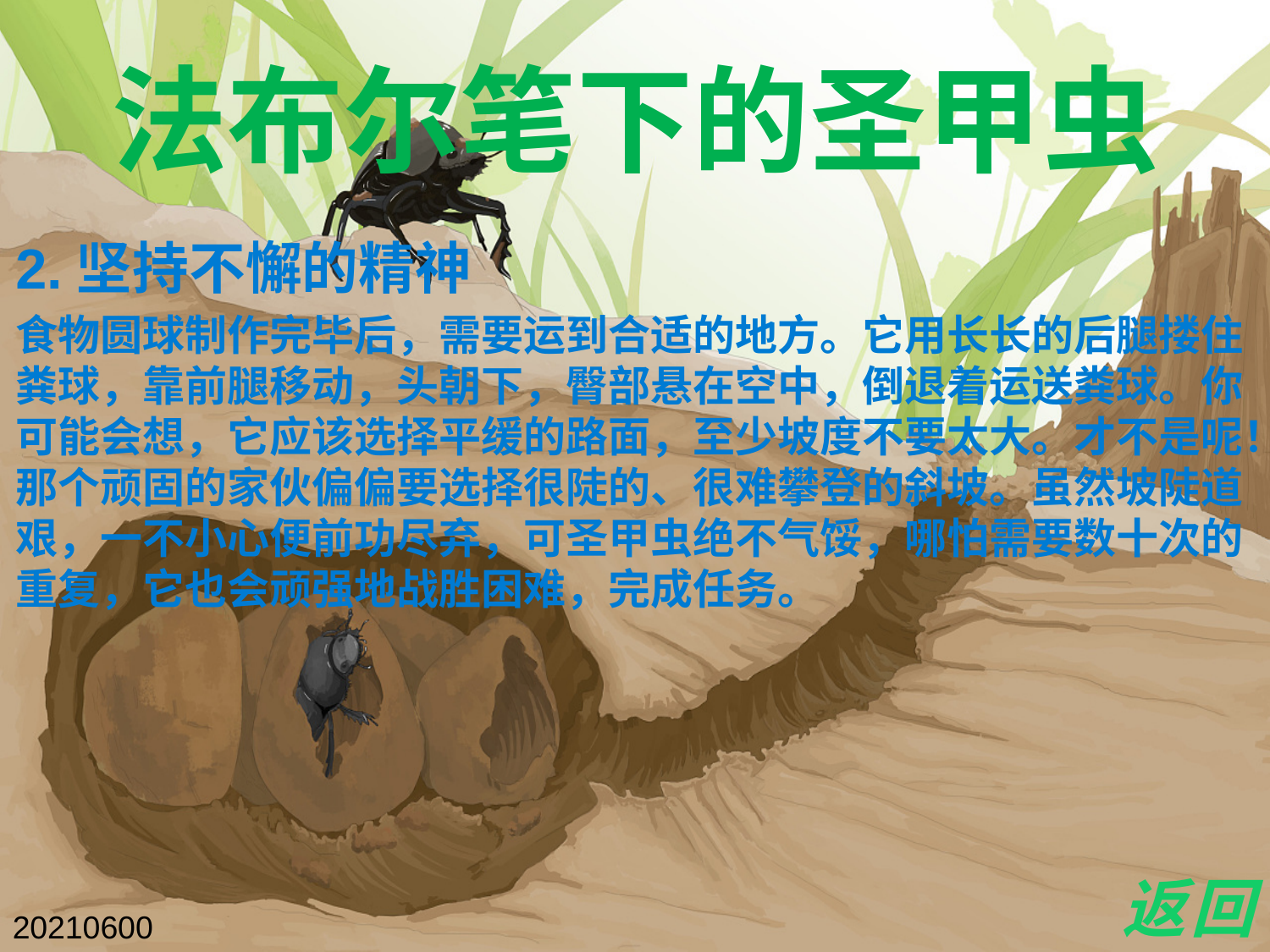

# 法布尔笔下的圣甲虫
2.坚持不懈的精神
食物圆球制作完毕后，需要运到合适的地方。它用长长的后腿搂住粪球，靠前腿移动，头朝下，臀部悬在空中，倒退着运送粪球。你可能会想，它应该选择平缓的路面，至少坡度不要太大。才不是呢！那个顽固的家伙偏偏要选择很陡的、很难攀登的斜坡。虽然坡陡道艰，一不小心便前功尽弃，可圣甲虫绝不气馁，哪怕需要数十次的重复，它也会顽强地战胜困难，完成任务。
返回
202106005